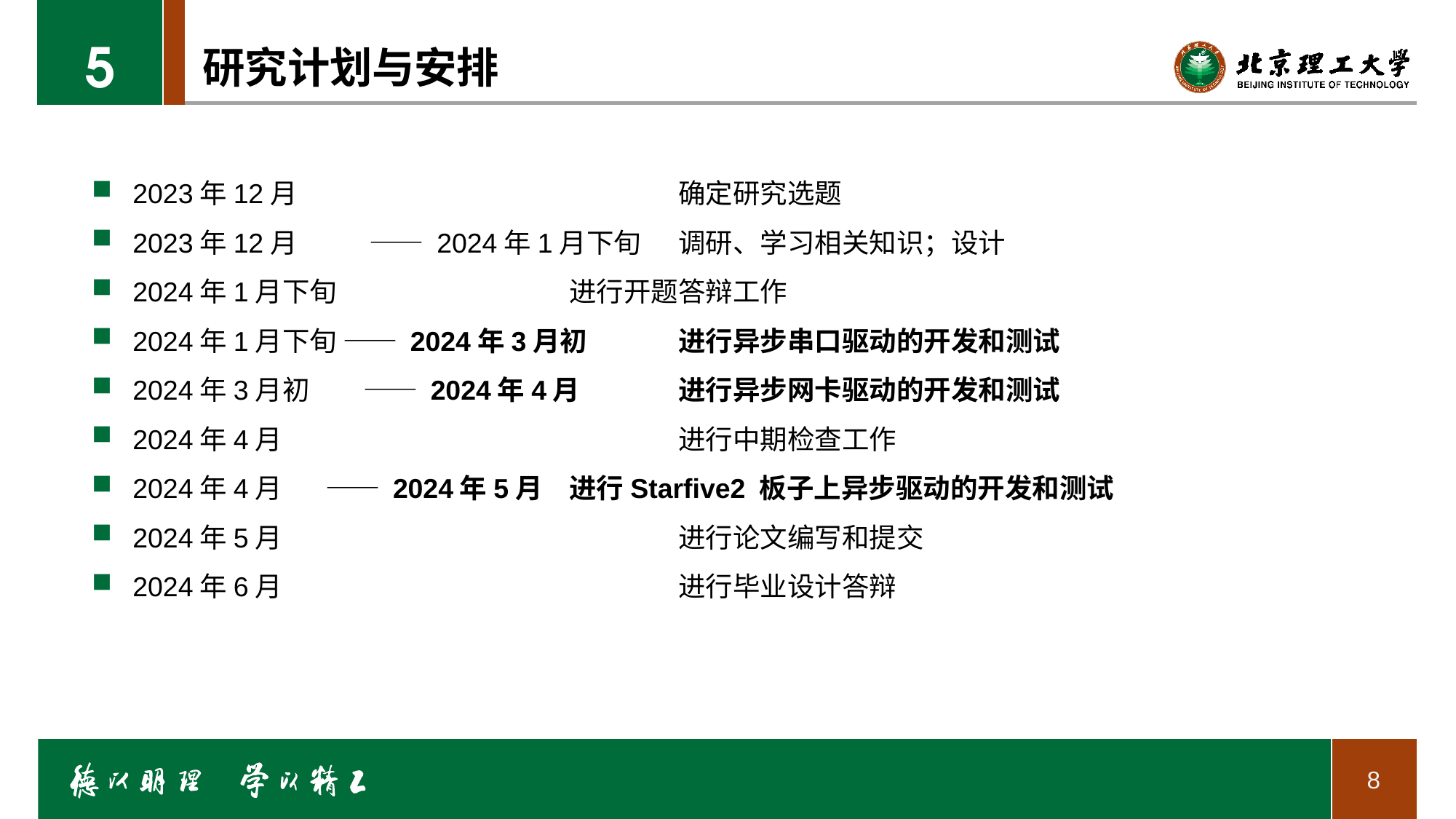

5
# 研究计划与安排
2023年12月				确定研究选题
2023年12月 	   —— 2024年1月下旬	调研、学习相关知识；设计
2024年1月下旬			进行开题答辩工作
2024年1月下旬 —— 2024年3月初	进行异步串口驱动的开发和测试
2024年3月初 	  —— 2024年4月	进行异步网卡驱动的开发和测试
2024年4月				进行中期检查工作
2024年4月       —— 2024年5月	进行Starfive2 板子上异步驱动的开发和测试
2024年5月				进行论文编写和提交
2024年6月				进行毕业设计答辩